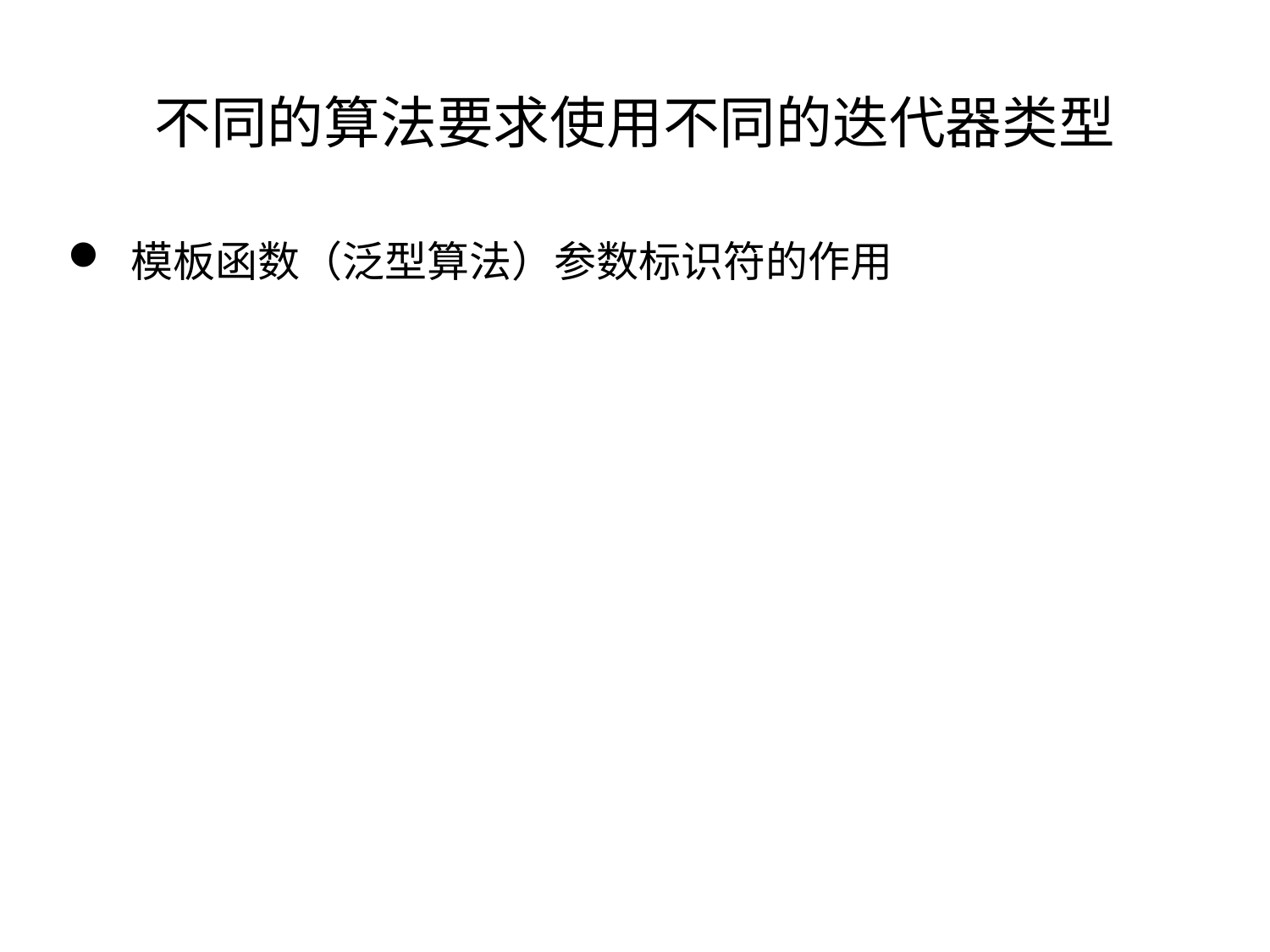

不同的算法要求使用不同的迭代器类型
模板函数（泛型算法）参数标识符的作用